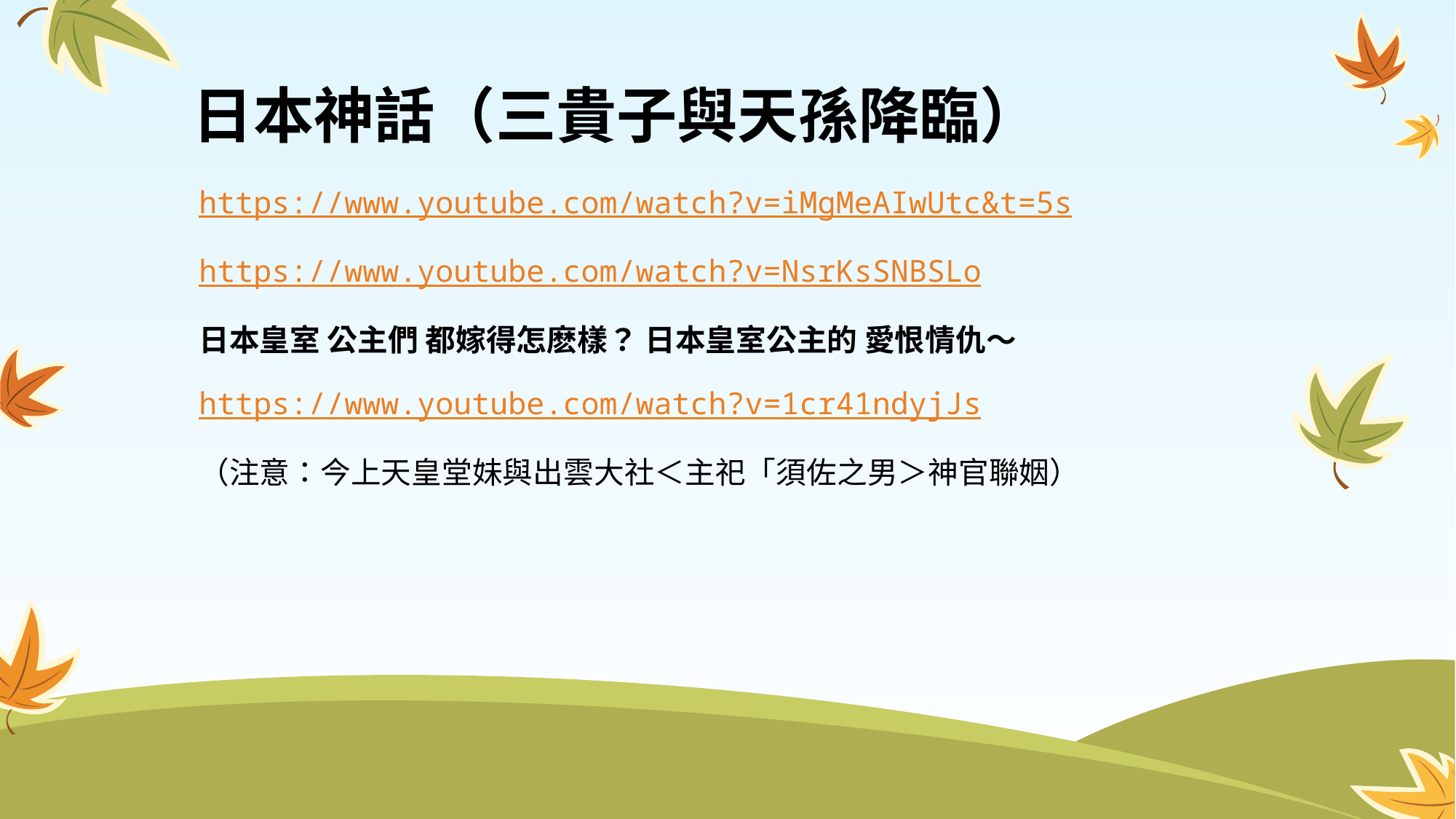

# 日本神話（三貴子與天孫降臨）
https://www.youtube.com/watch?v=iMgMeAIwUtc&t=5s
https://www.youtube.com/watch?v=NsrKsSNBSLo
日本皇室 公主們 都嫁得怎麽樣？ 日本皇室公主的 愛恨情仇～
https://www.youtube.com/watch?v=1cr41ndyjJs
（注意：今上天皇堂妹與出雲大社＜主祀「須佐之男＞神官聯姻）